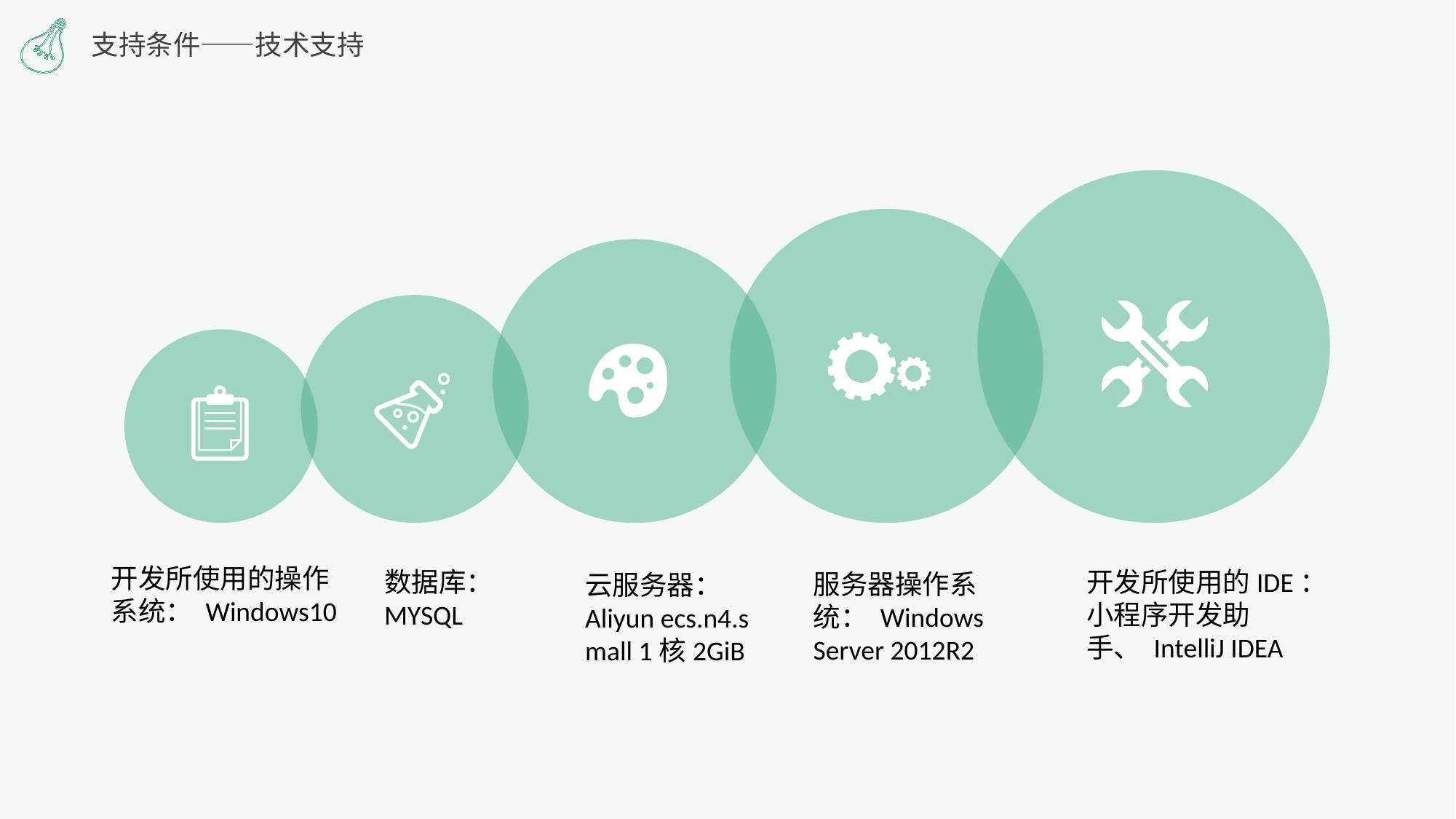

支持条件——技术支持

开发所使用的操作系统： Windows10
数据库：MYSQL
开发所使用的IDE：小程序开发助手、 IntelliJ IDEA
服务器操作系统： Windows Server 2012R2
云服务器：Aliyun ecs.n4.small 1核2GiB